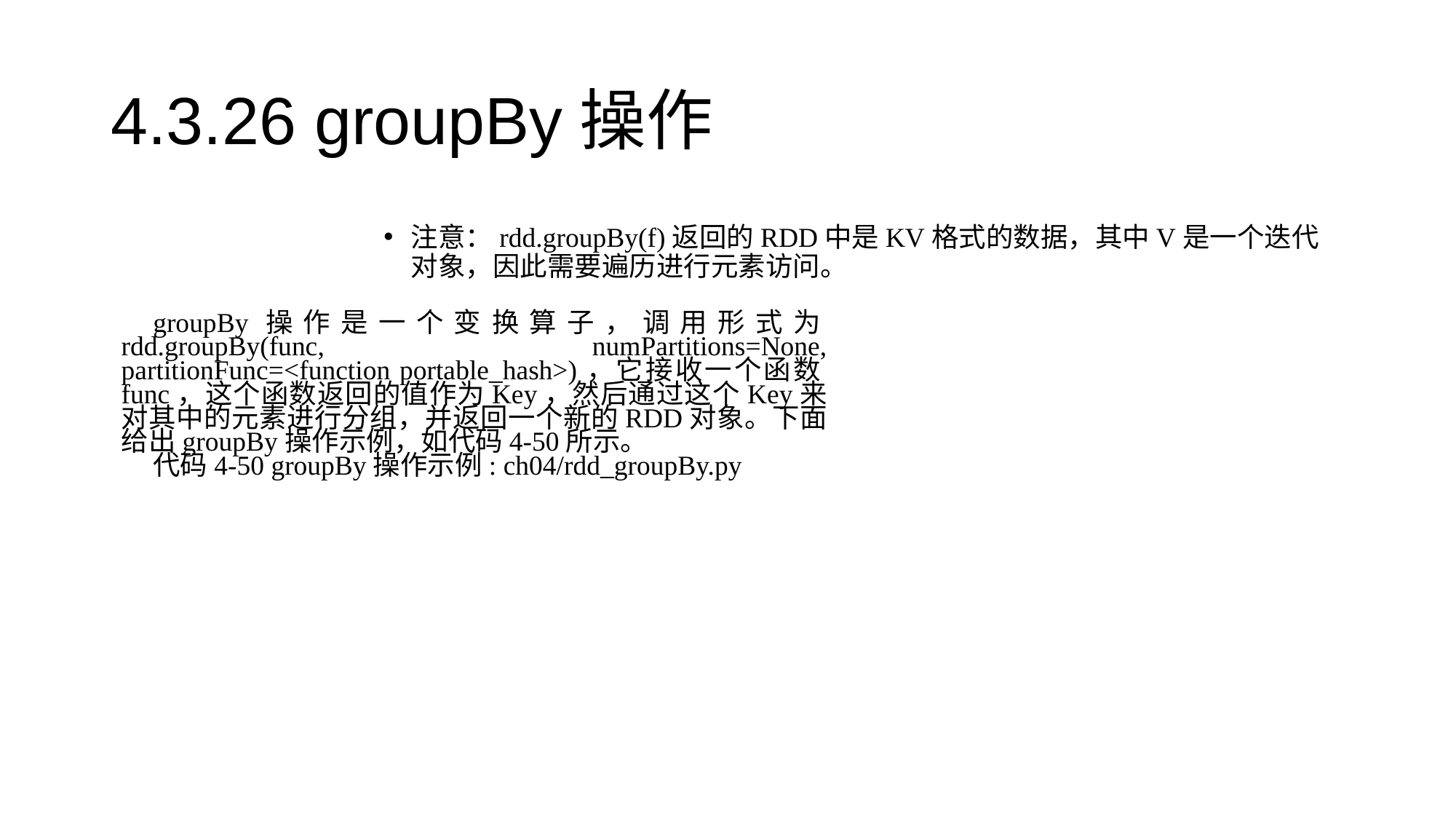

# 4.3.26 groupBy操作
注意：rdd.groupBy(f)返回的RDD中是KV格式的数据，其中V是一个迭代对象，因此需要遍历进行元素访问。
groupBy操作是一个变换算子，调用形式为rdd.groupBy(func, numPartitions=None, partitionFunc=<function portable_hash>)，它接收一个函数func，这个函数返回的值作为Key，然后通过这个Key来对其中的元素进行分组，并返回一个新的RDD对象。下面给出groupBy操作示例，如代码4-50所示。
代码4-50 groupBy操作示例: ch04/rdd_groupBy.py